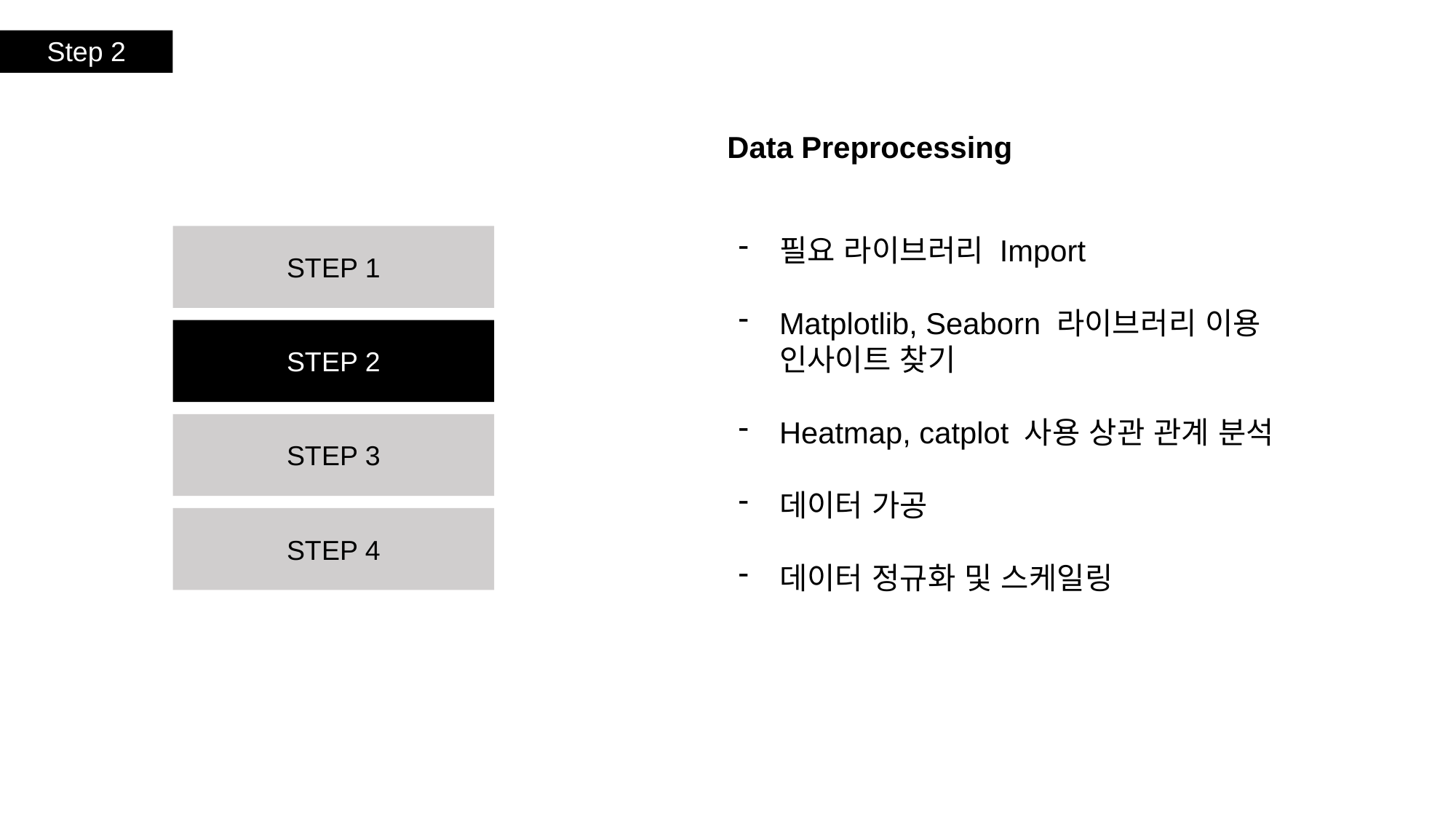

Step 2
Data Preprocessing
STEP 1
필요 라이브러리 Import

Matplotlib, Seaborn 라이브러리 이용 인사이트 찾기

Heatmap, catplot 사용 상관 관계 분석

데이터 가공

데이터 정규화 및 스케일링
STEP 2
STEP 3
STEP 4